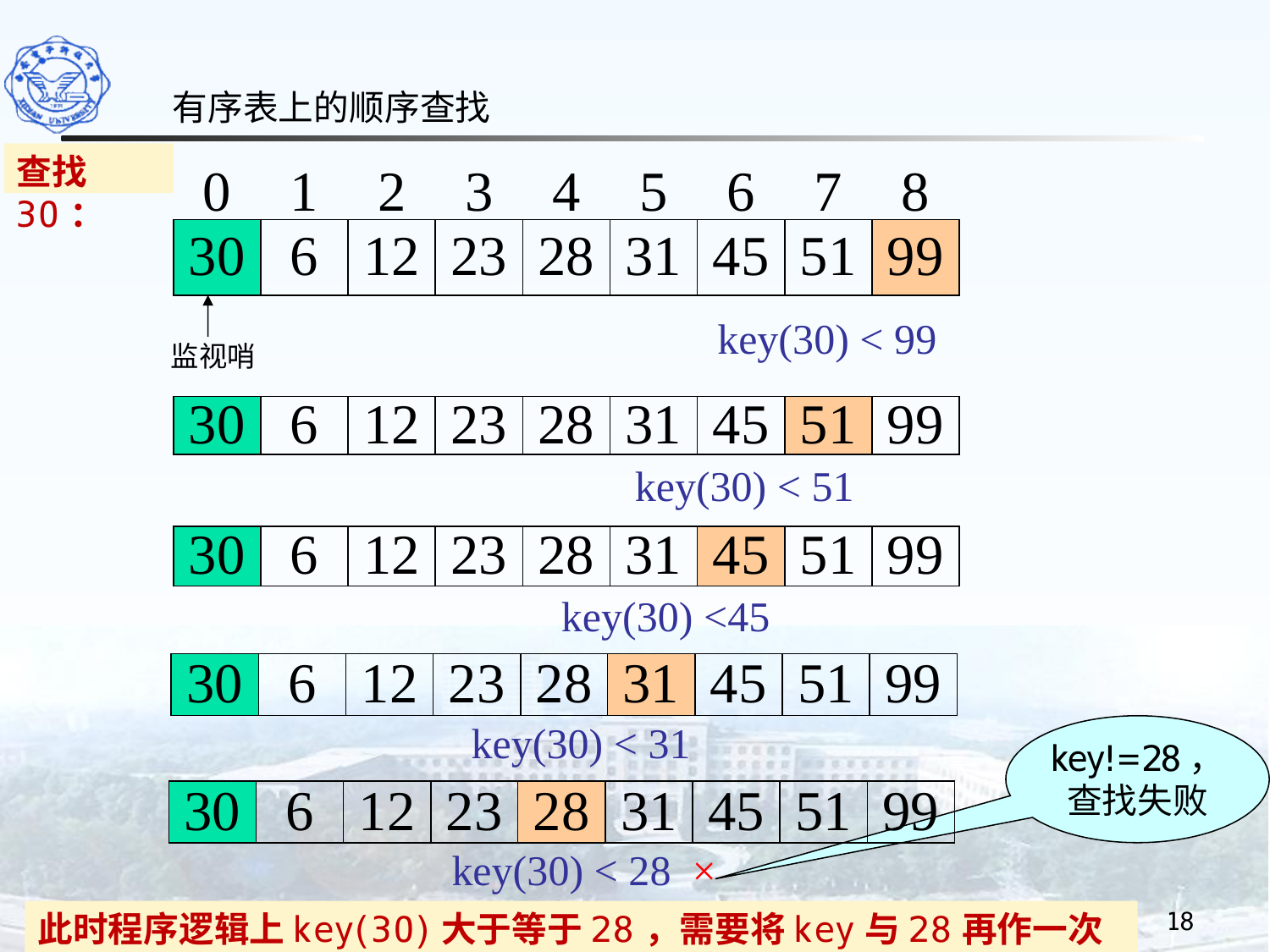

有序表上的顺序查找
查找30：
0
1
2
3
4
5
6
7
8
30
6
12
23
28
31
45
51
99

key(30) < 99
监视哨
30
6
12
23
28
31
45
51
99
key(30) < 51
30
6
12
23
28
31
45
51
99
key(30) <45
30
6
12
23
28
31
45
51
99
key(30) < 31
key!=28，
查找失败
30
6
12
23
28
31
45
51
99
key(30) < 28  ×
18
此时程序逻辑上key(30)大于等于28，需要将key与28再作一次比较